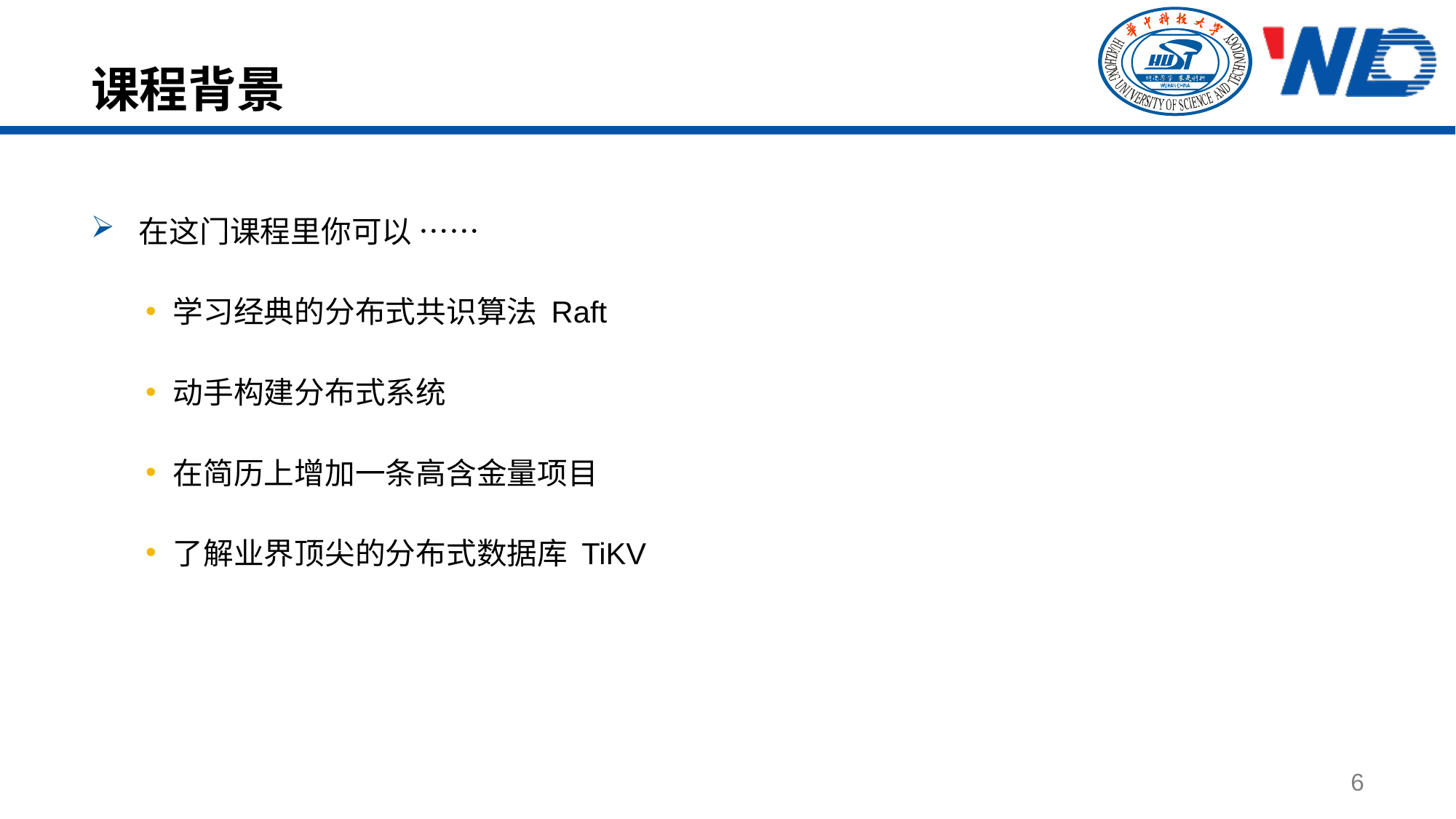

# 课程背景
  在这门课程里你可以 ……
学习经典的分布式共识算法 Raft
动手构建分布式系统
在简历上增加一条高含金量项目
了解业界顶尖的分布式数据库 TiKV

6